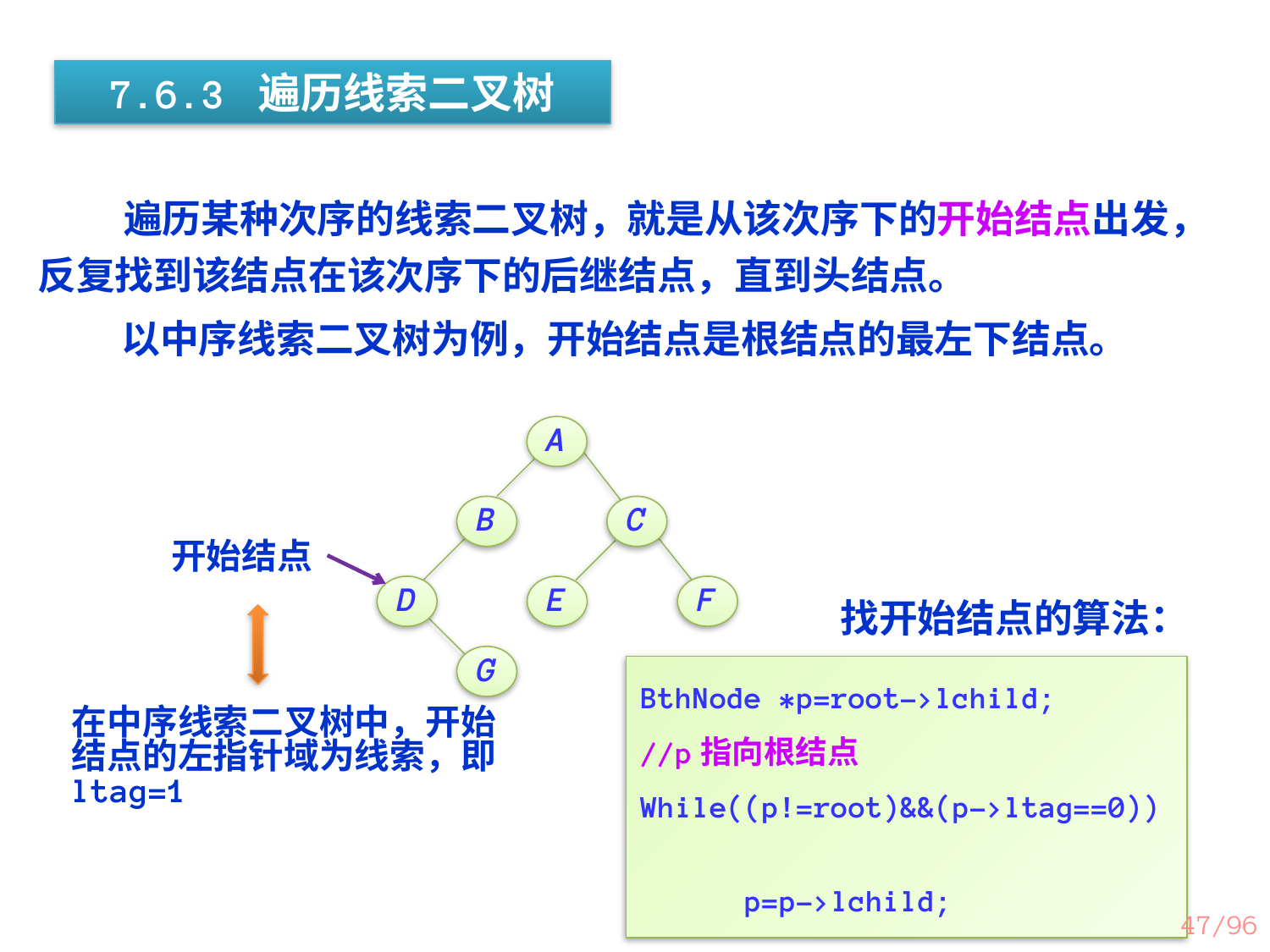

7.6.3 遍历线索二叉树
　　 遍历某种次序的线索二叉树，就是从该次序下的开始结点出发，反复找到该结点在该次序下的后继结点，直到头结点。
以中序线索二叉树为例，开始结点是根结点的最左下结点。
A

B
C

D
E
F

G
开始结点

在中序线索二叉树中，开始结点的左指针域为线索，即ltag=1
找开始结点的算法：
BthNode *p=root->lchild;
//p指向根结点
While((p!=root)&&(p->ltag==0))
      p=p->lchild;
47/96